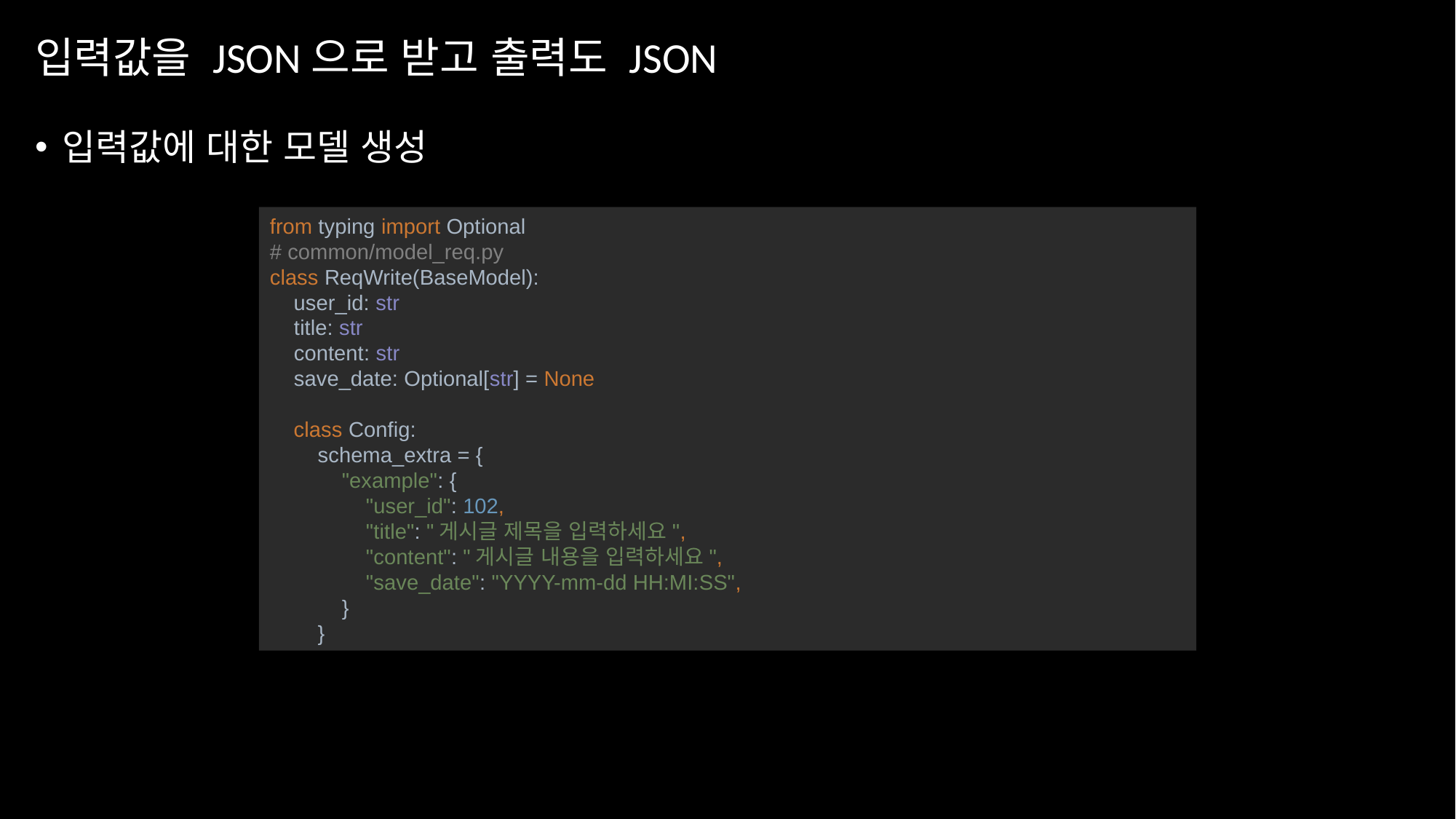

# 입력값을 JSON으로 받고 출력도 JSON
입력값에 대한 모델 생성
from typing import Optional
# common/model_req.py
class ReqWrite(BaseModel):
    user_id: str
    title: str
    content: str
    save_date: Optional[str] = None
    class Config:
        schema_extra = {
            "example": {
                "user_id": 102,
                "title": "게시글 제목을 입력하세요",
                "content": "게시글 내용을 입력하세요",
                "save_date": "YYYY-mm-dd HH:MI:SS",
            }
        }